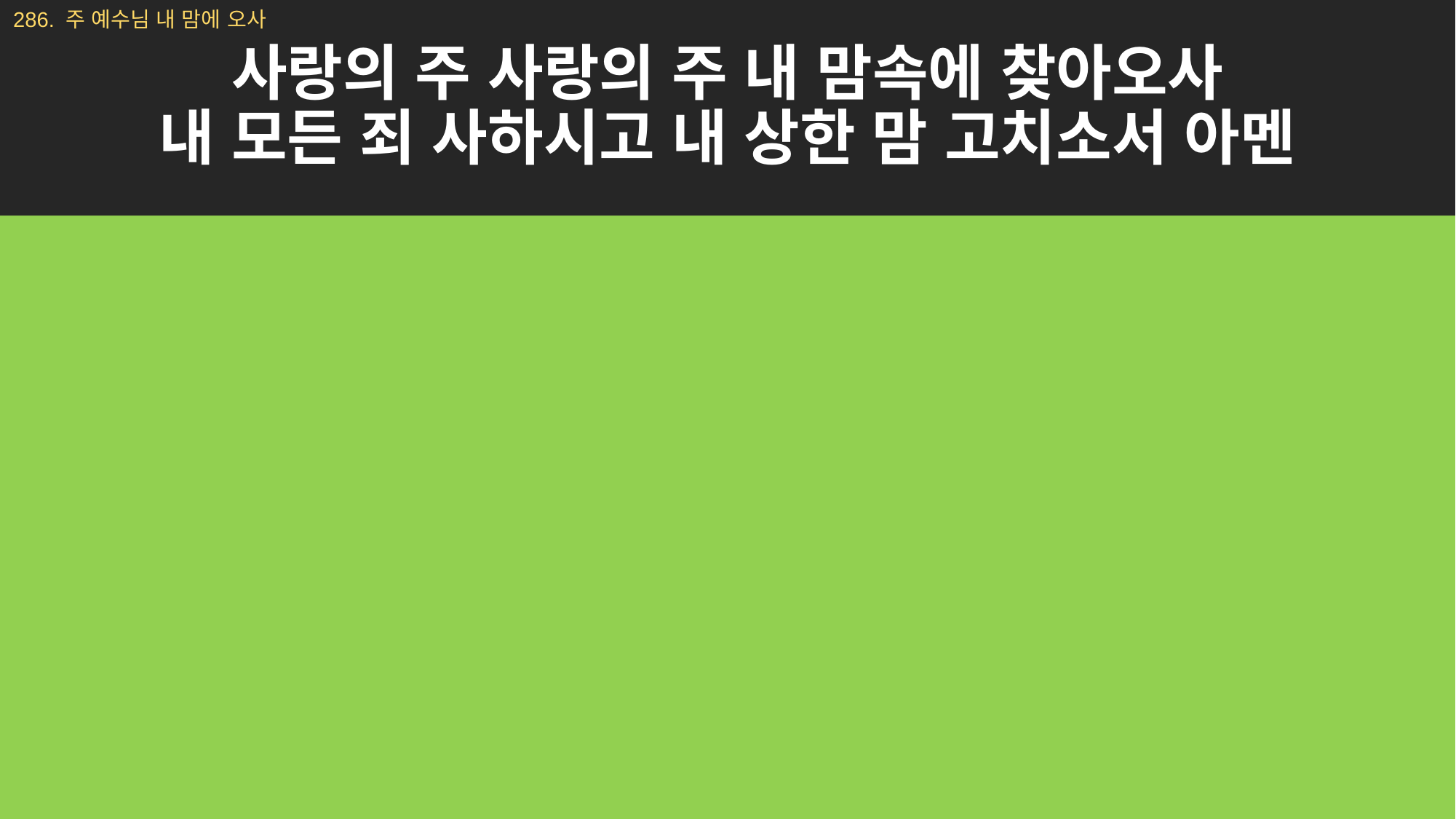

# 사랑의 주 사랑의 주 내 맘속에 찾아오사 내 모든 죄 사하시고 내 상한 맘 고치소서 아멘
286. 주 예수님 내 맘에 오사